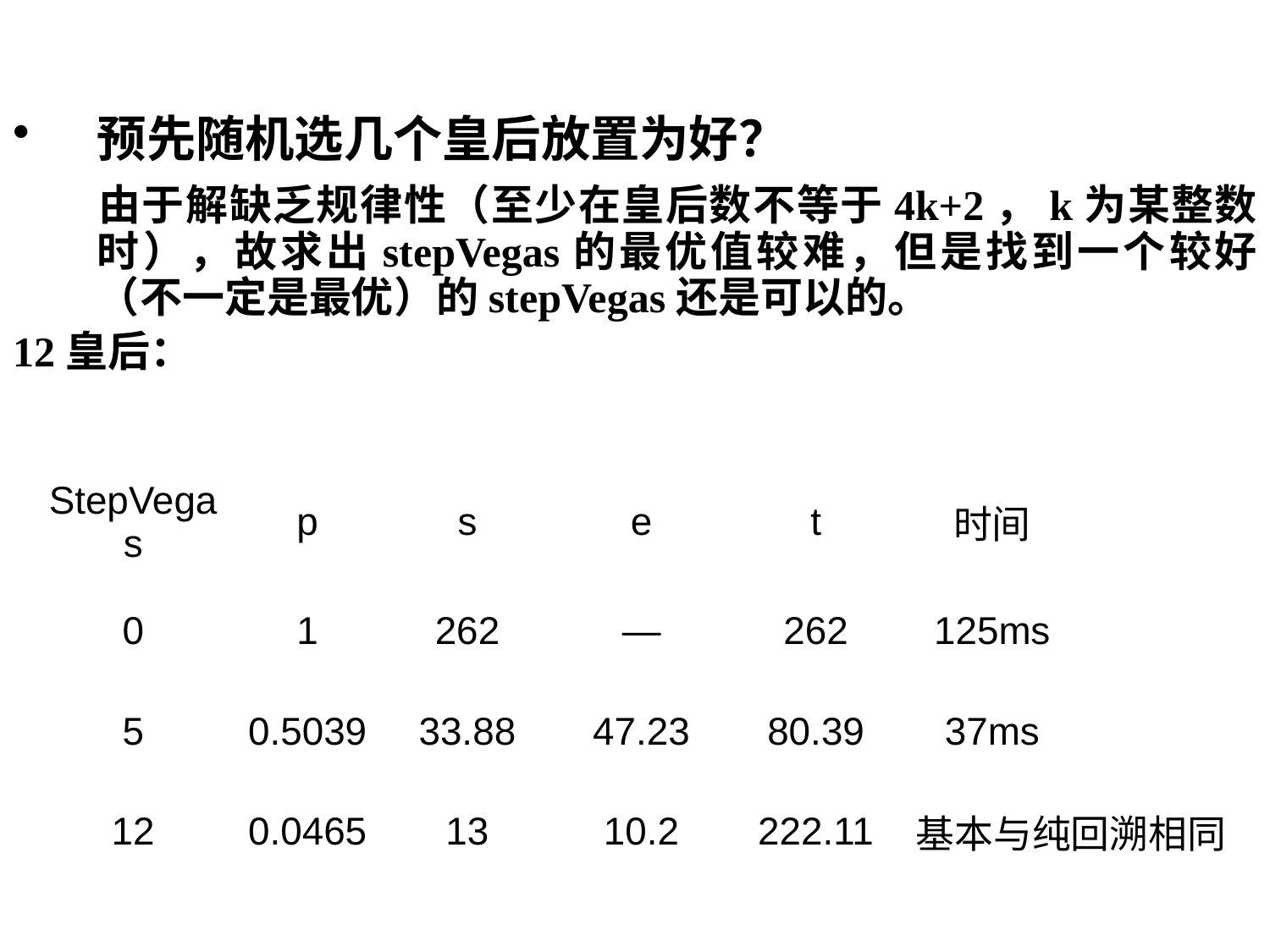

# 预先随机选几个皇后放置为好？
	由于解缺乏规律性（至少在皇后数不等于4k+2，k为某整数时），故求出stepVegas的最优值较难，但是找到一个较好（不一定是最优）的stepVegas还是可以的。
12皇后：

| StepVegas | p | s | e | t | 时间 |  |
| --- | --- | --- | --- | --- | --- | --- |
| 0 | 1 | 262 | — | 262 | 125ms |  |
| 5 | 0.5039 | 33.88 | 47.23 | 80.39 | 37ms |  |
| 12 | 0.0465 | 13 | 10.2 | 222.11 | 基本与纯回溯相同 |  |